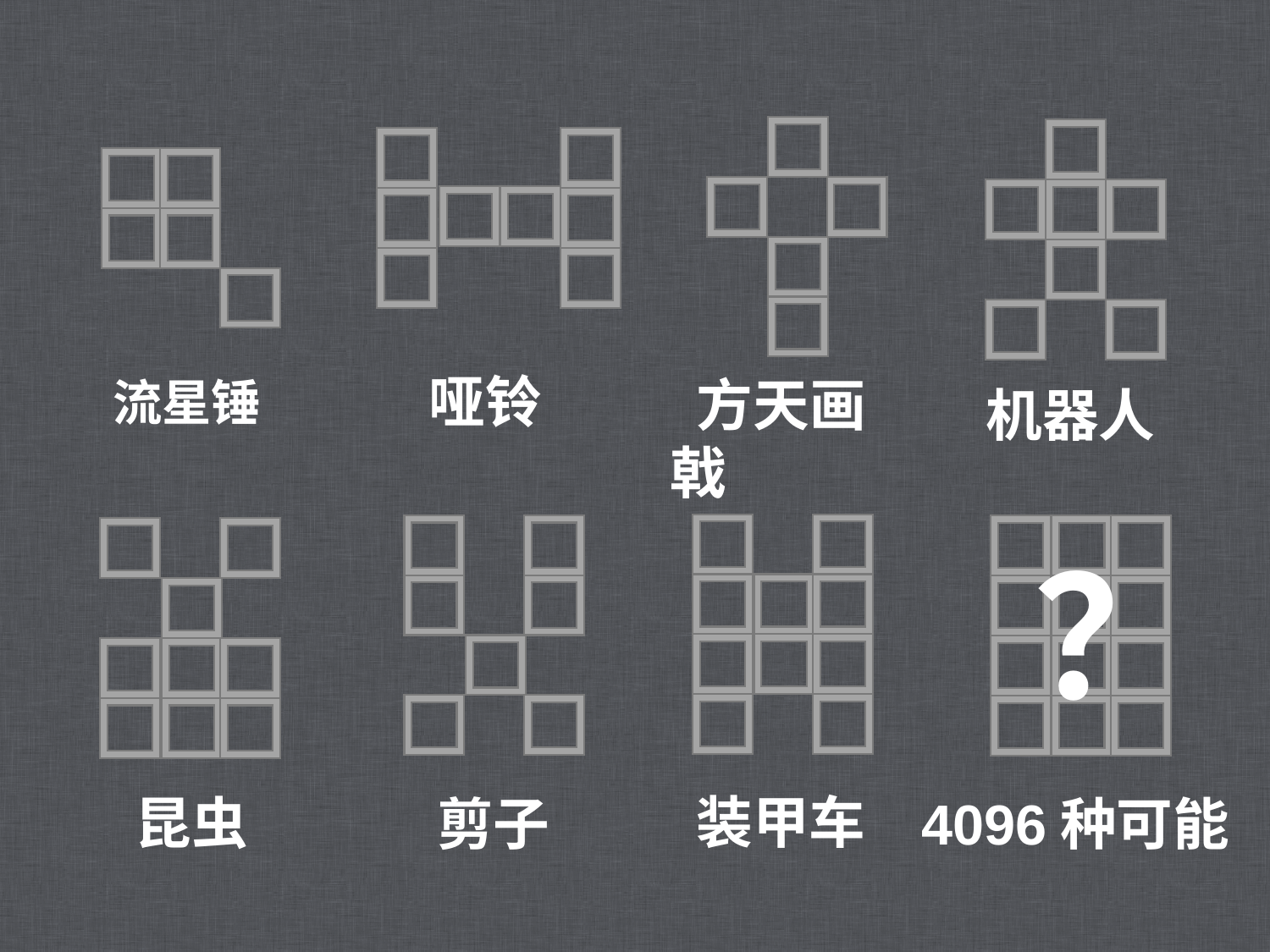

哑铃
 方天画戟
流星锤
机器人

？

装甲车
昆虫
剪子
4096种可能